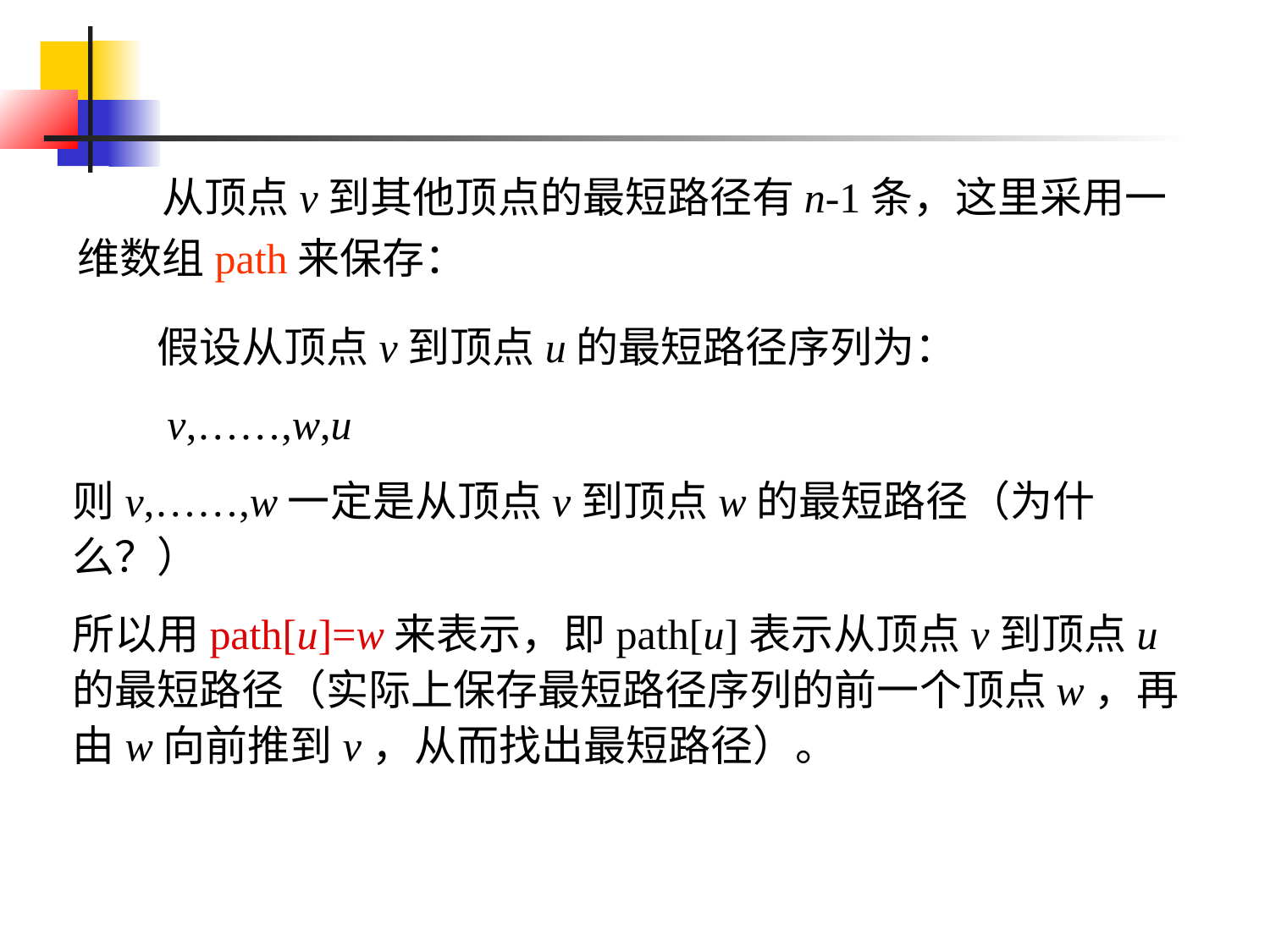

从顶点v到其他顶点的最短路径有n-1条，这里采用一维数组path来保存：
　　假设从顶点v到顶点u的最短路径序列为：
　　v,……,w,u
则v,……,w一定是从顶点v到顶点w的最短路径（为什么？）
所以用path[u]=w来表示，即path[u]表示从顶点v到顶点u的最短路径（实际上保存最短路径序列的前一个顶点w，再由w向前推到v，从而找出最短路径）。